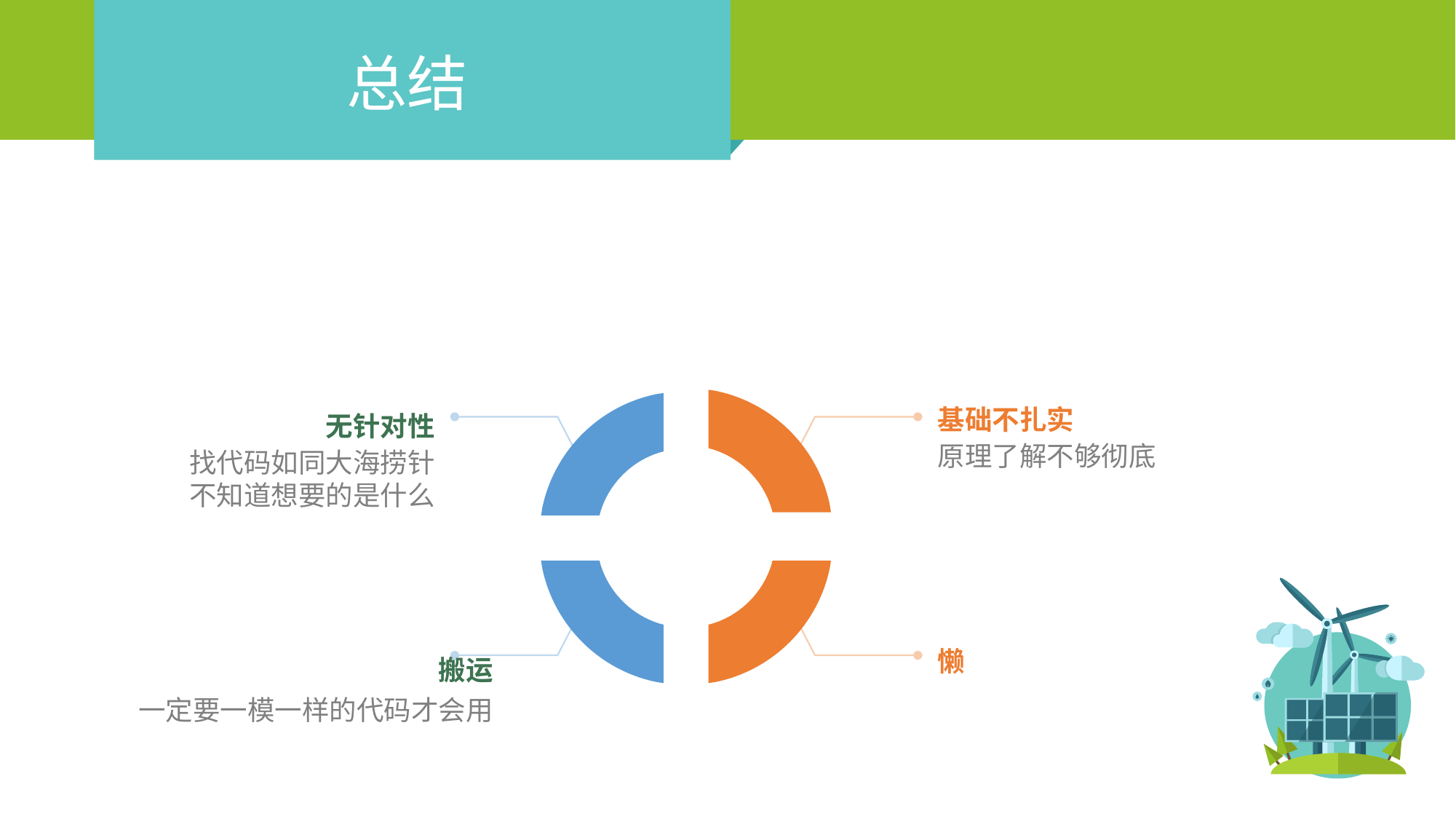

总结

基础不扎实
原理了解不够彻底

无针对性
找代码如同大海捞针
不知道想要的是什么

懒

搬运
一定要一模一样的代码才会用